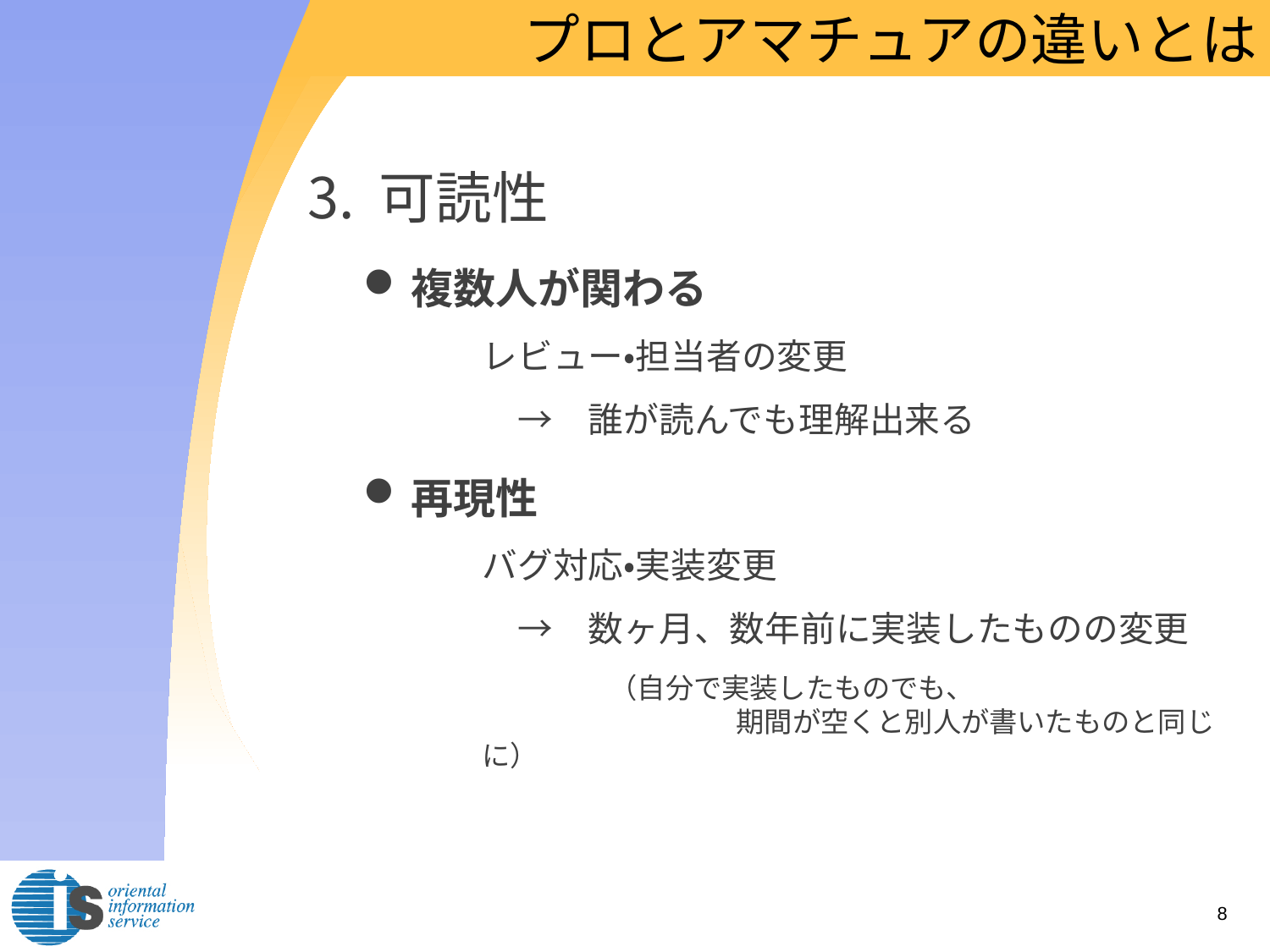

# プロとアマチュアの違いとは
可読性
複数人が関わる
レビュー・担当者の変更
　→　誰が読んでも理解出来る
再現性
バグ対応・実装変更
　→　数ヶ月、数年前に実装したものの変更
	（自分で実装したものでも、
		期間が空くと別人が書いたものと同じに）
8